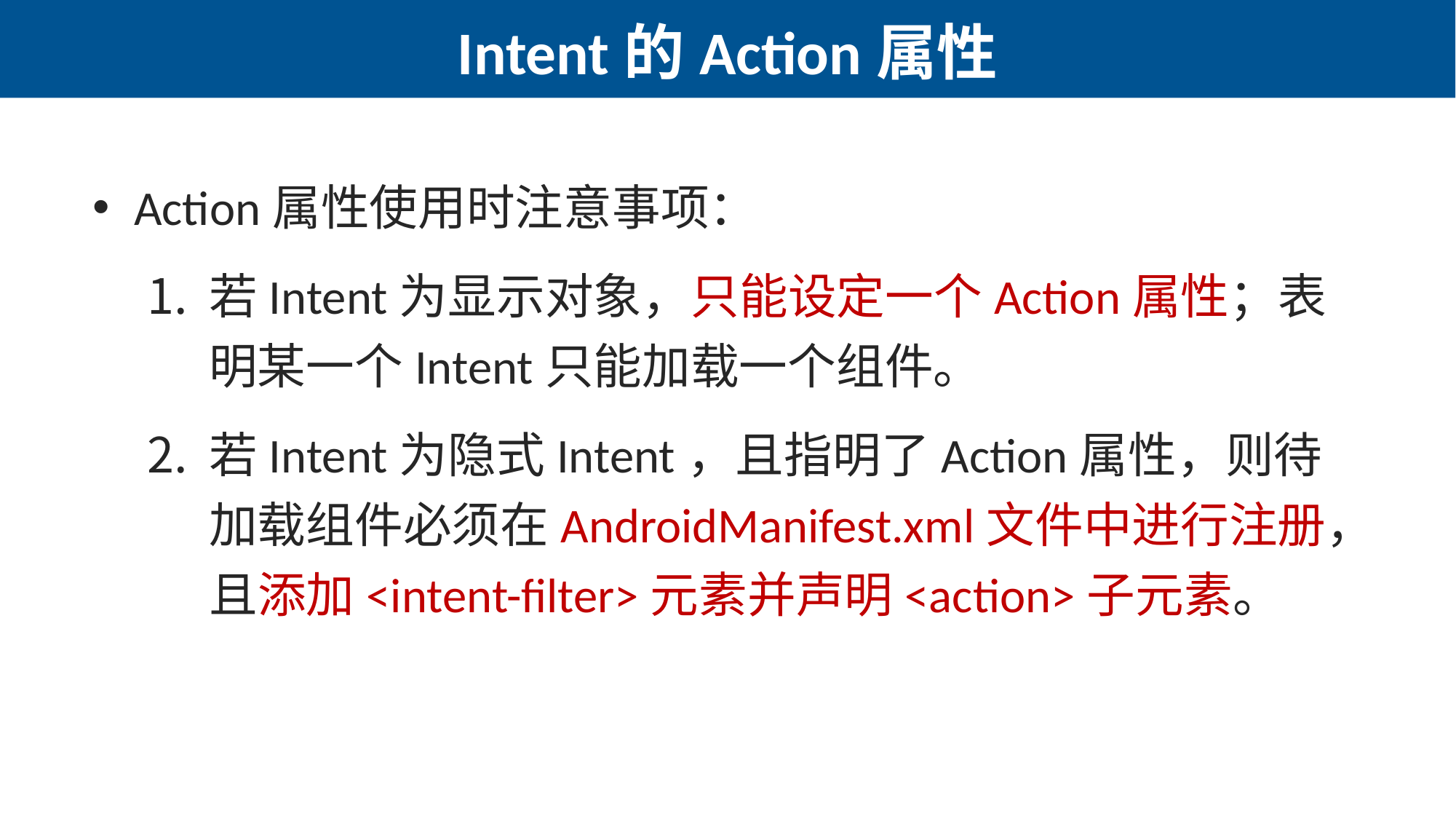

# Intent的Action属性
Action属性使用时注意事项：
若Intent为显示对象，只能设定一个Action属性；表明某一个Intent只能加载一个组件。
若Intent为隐式Intent，且指明了Action属性，则待加载组件必须在AndroidManifest.xml文件中进行注册，且添加<intent-filter>元素并声明<action>子元素。